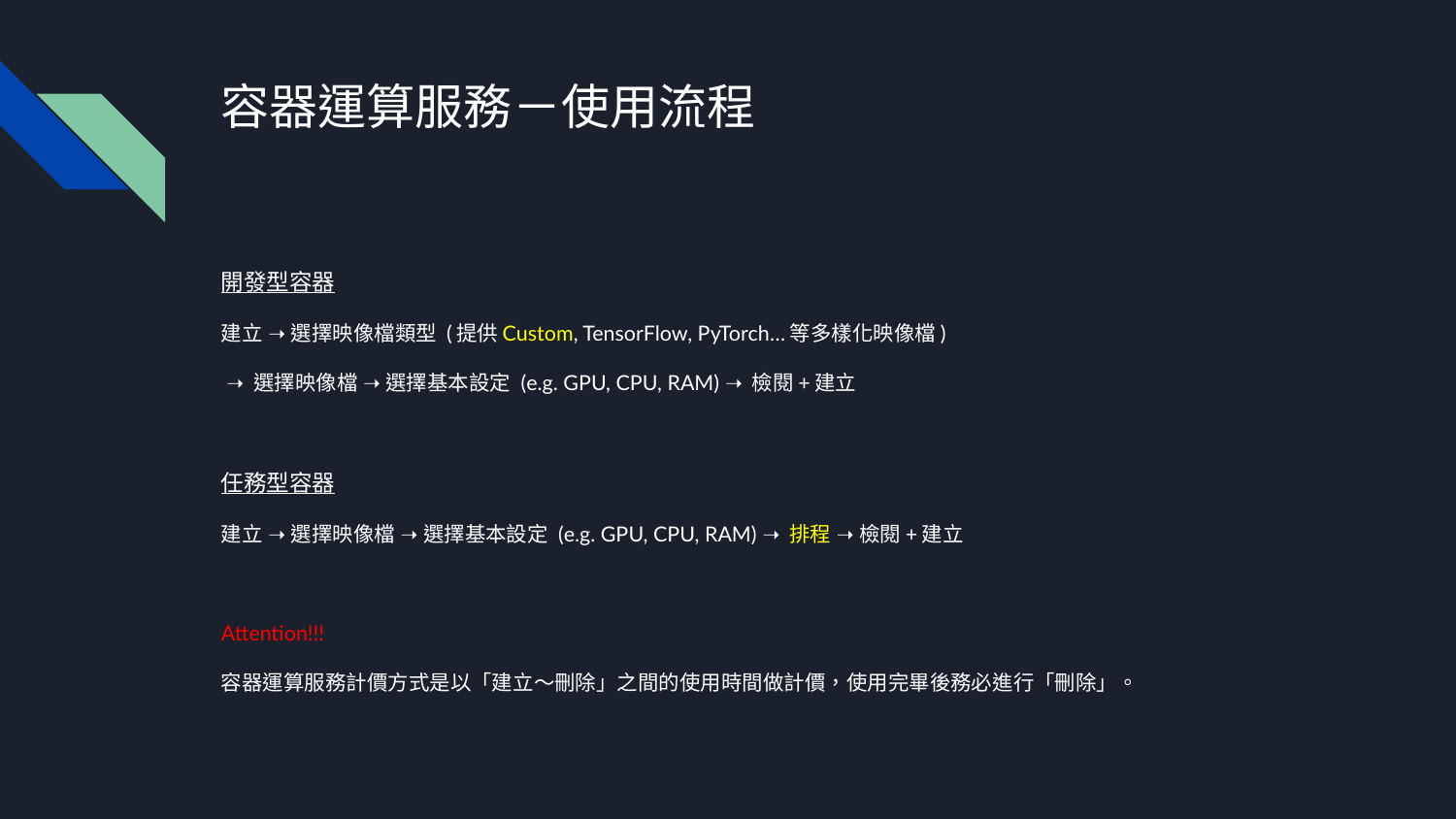

# 容器運算服務－使用流程
開發型容器
建立 ➝ 選擇映像檔類型 (提供Custom, TensorFlow, PyTorch…等多樣化映像檔)
 ➝ 選擇映像檔 ➝ 選擇基本設定 (e.g. GPU, CPU, RAM) ➝ 檢閱+建立

任務型容器
建立 ➝ 選擇映像檔 ➝ 選擇基本設定 (e.g. GPU, CPU, RAM) ➝ 排程 ➝ 檢閱+建立

Attention!!!
容器運算服務計價方式是以「建立～刪除」之間的使用時間做計價，使用完畢後務必進行「刪除」。